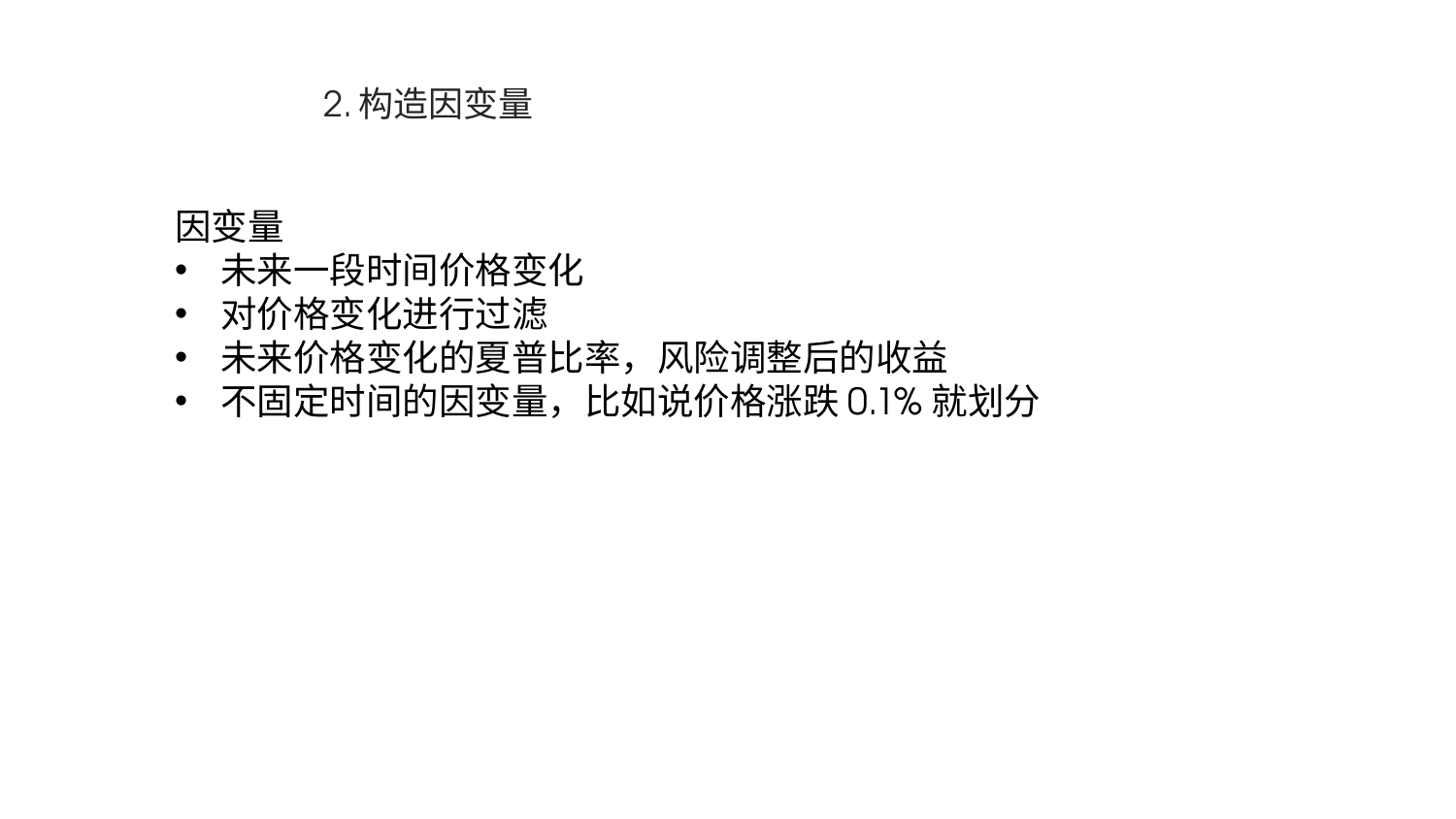

# 2.构造因变量
因变量
未来一段时间价格变化
对价格变化进行过滤
未来价格变化的夏普比率，风险调整后的收益
不固定时间的因变量，比如说价格涨跌0.1%就划分